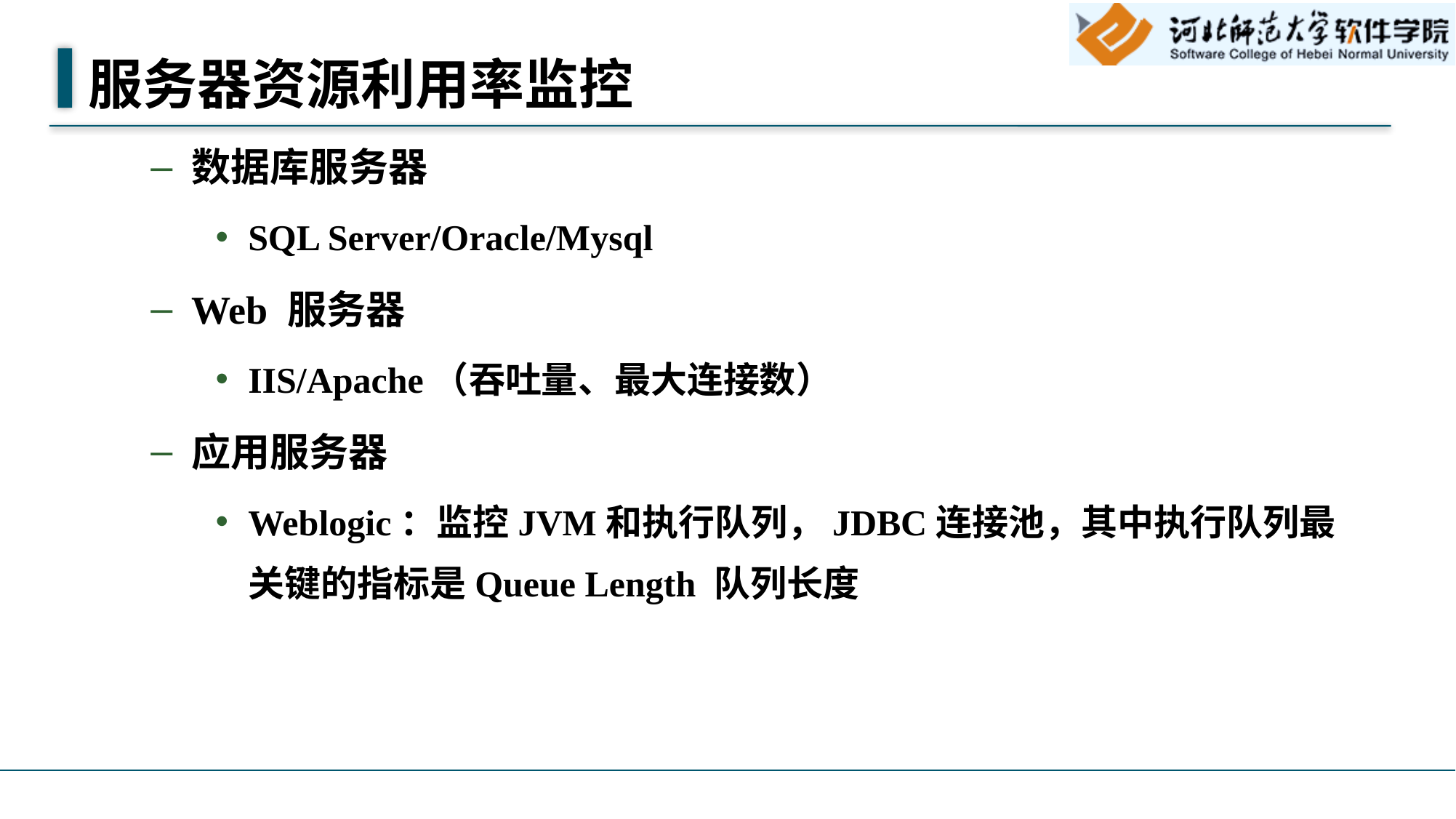

# 服务器资源利用率监控
数据库服务器
SQL Server/Oracle/Mysql
Web 服务器
IIS/Apache（吞吐量、最大连接数）
应用服务器
Weblogic：监控JVM和执行队列，JDBC连接池，其中执行队列最关键的指标是Queue Length 队列长度